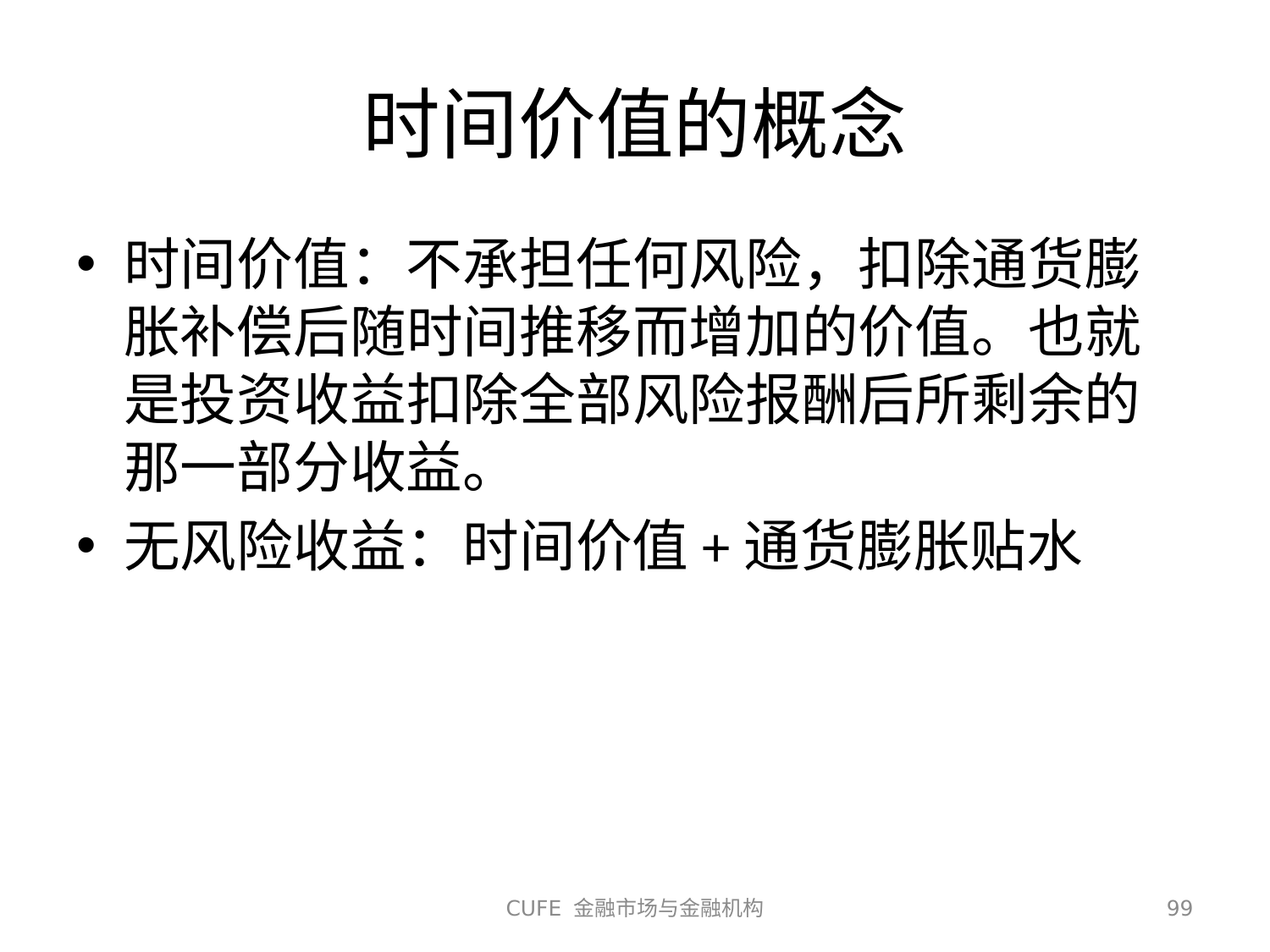

# 时间价值的概念
时间价值：不承担任何风险，扣除通货膨胀补偿后随时间推移而增加的价值。也就是投资收益扣除全部风险报酬后所剩余的那一部分收益。
无风险收益：时间价值+通货膨胀贴水
CUFE 金融市场与金融机构
99